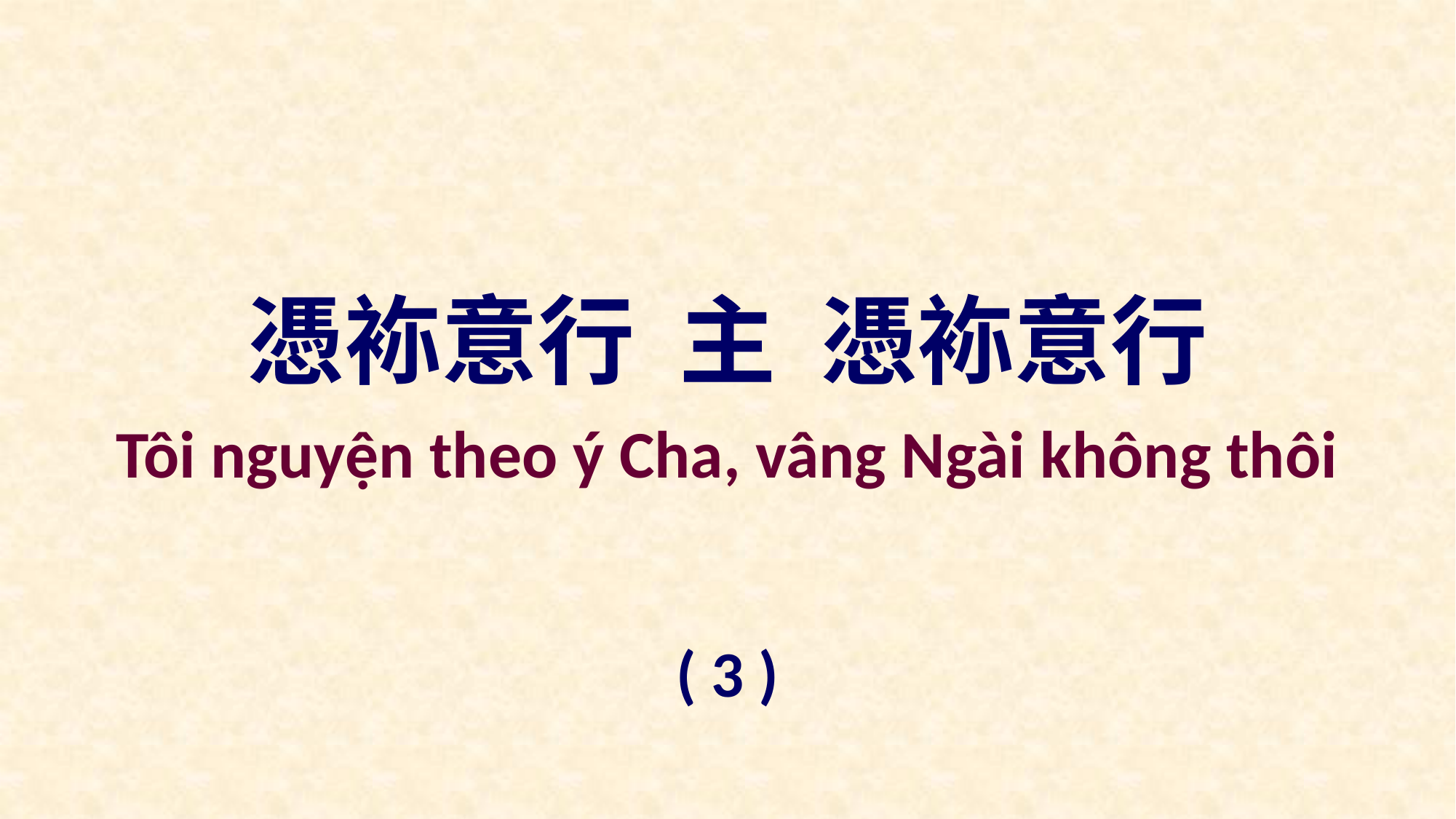

憑袮意行  主  憑袮意行
Tôi nguyện theo ý Cha, vâng Ngài không thôi
( 3 )